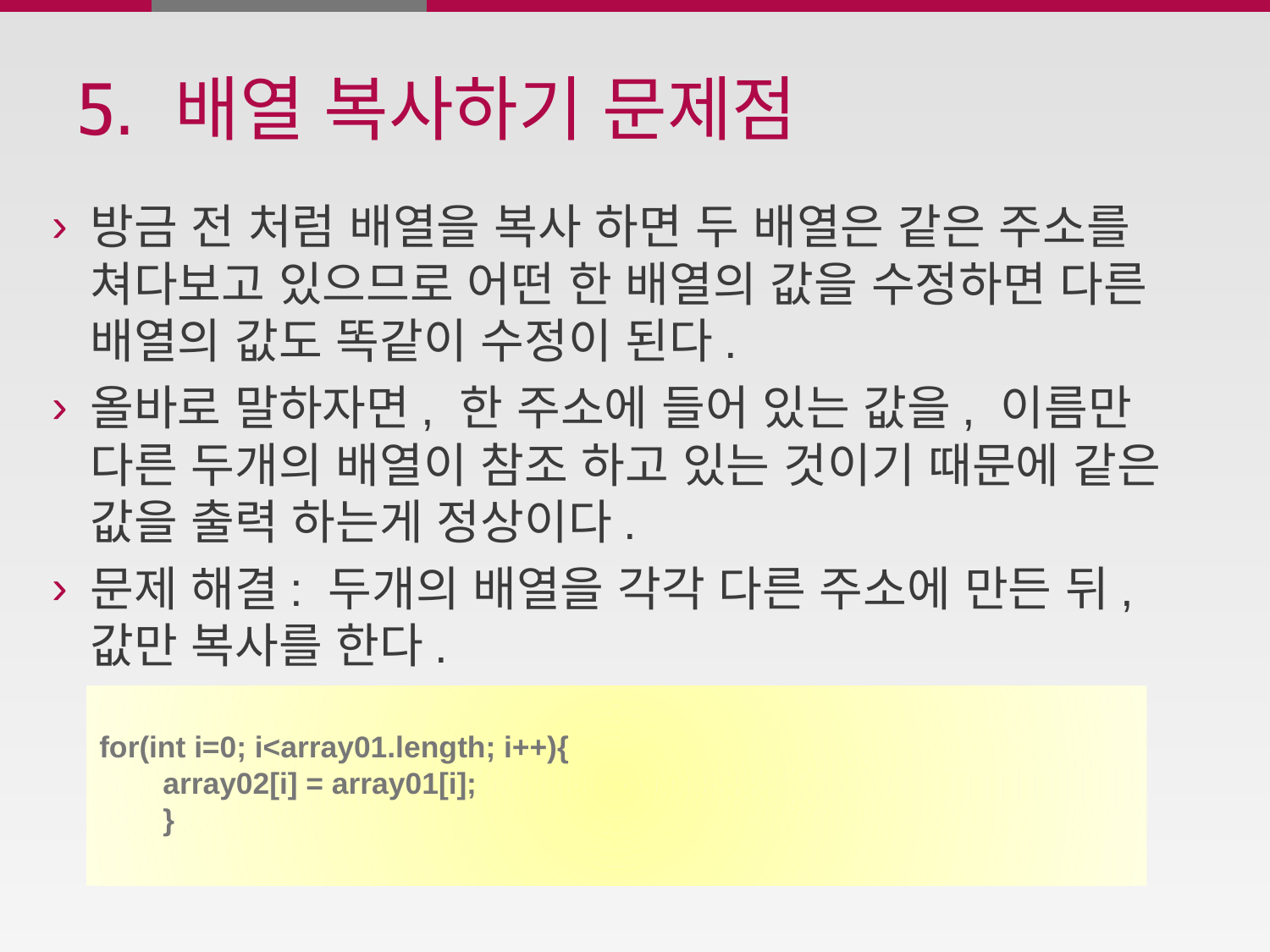

5. 배열 복사하기 문제점
방금 전 처럼 배열을 복사 하면 두 배열은 같은 주소를 쳐다보고 있으므로 어떤 한 배열의 값을 수정하면 다른 배열의 값도 똑같이 수정이 된다.
올바로 말하자면, 한 주소에 들어 있는 값을, 이름만 다른 두개의 배열이 참조 하고 있는 것이기 때문에 같은 값을 출력 하는게 정상이다.
문제 해결: 두개의 배열을 각각 다른 주소에 만든 뒤, 값만 복사를 한다.

for(int i=0; i<array01.length; i++){
array02[i] = array01[i];
}